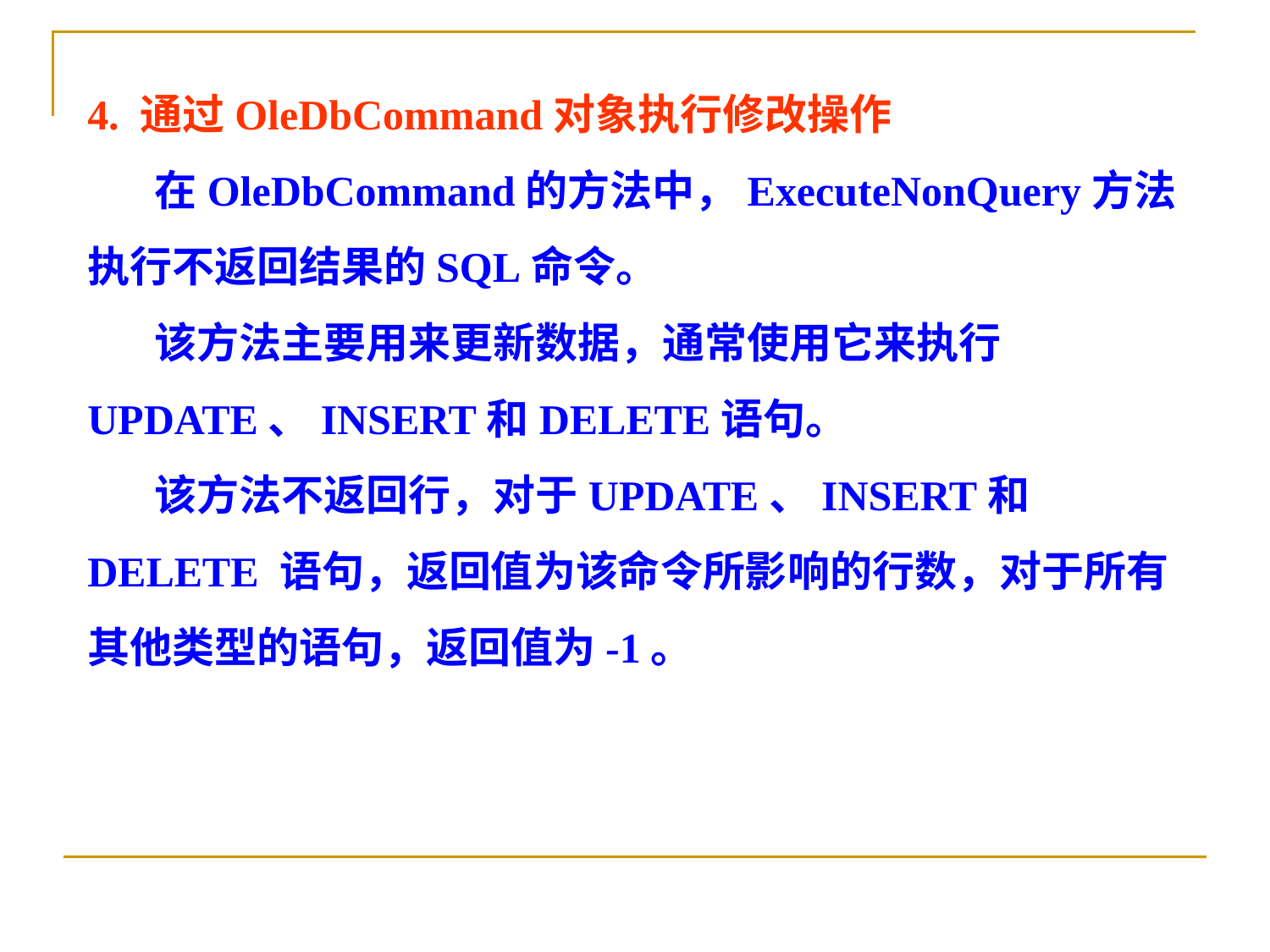

4. 通过OleDbCommand对象执行修改操作
      在OleDbCommand的方法中，ExecuteNonQuery方法执行不返回结果的SQL命令。
      该方法主要用来更新数据，通常使用它来执行UPDATE、INSERT和DELETE语句。
      该方法不返回行，对于UPDATE、INSERT和DELETE 语句，返回值为该命令所影响的行数，对于所有其他类型的语句，返回值为-1。